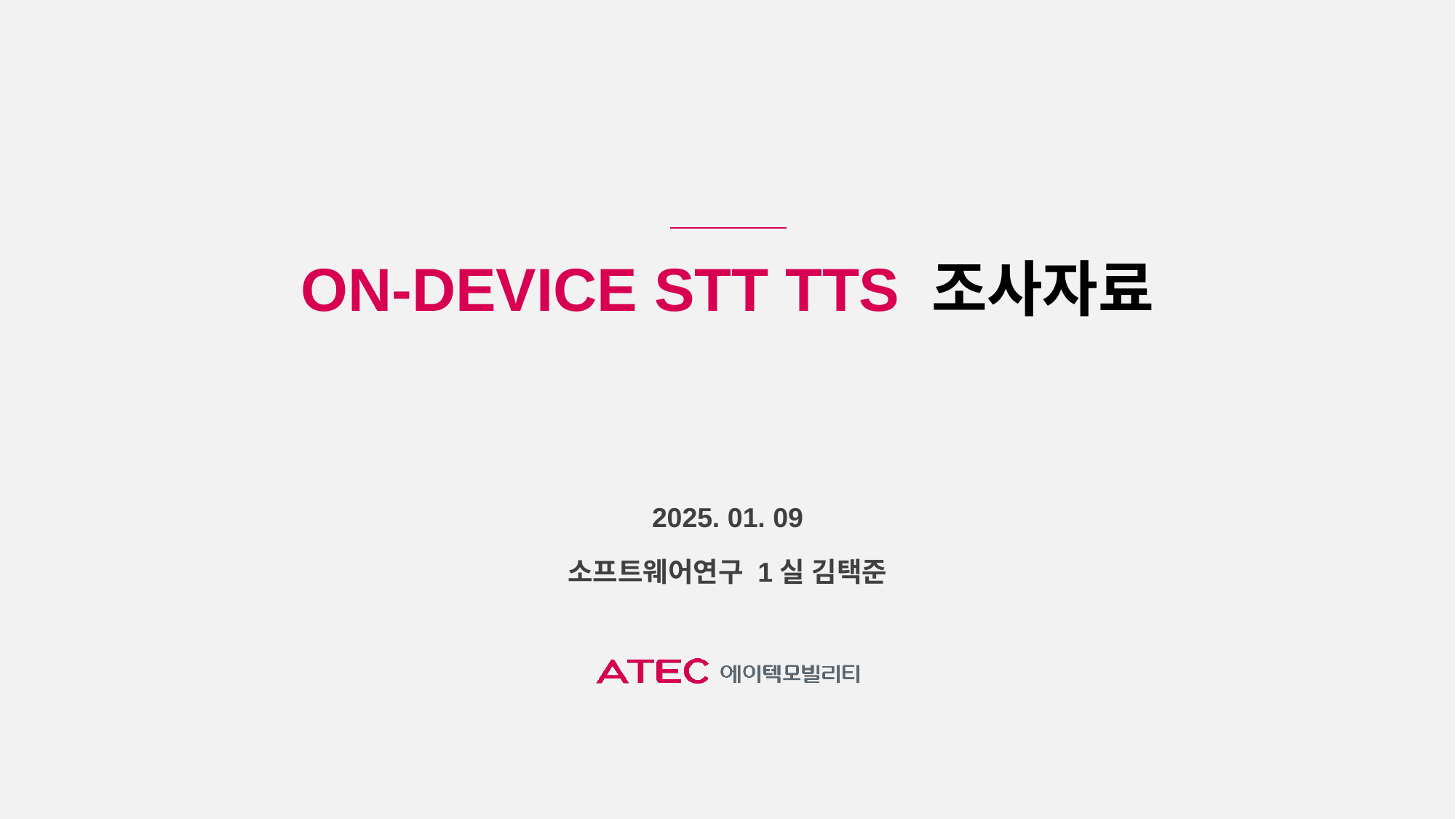

ON-DEVICE STT TTS 조사자료
2025. 01. 09
소프트웨어연구 1실 김택준